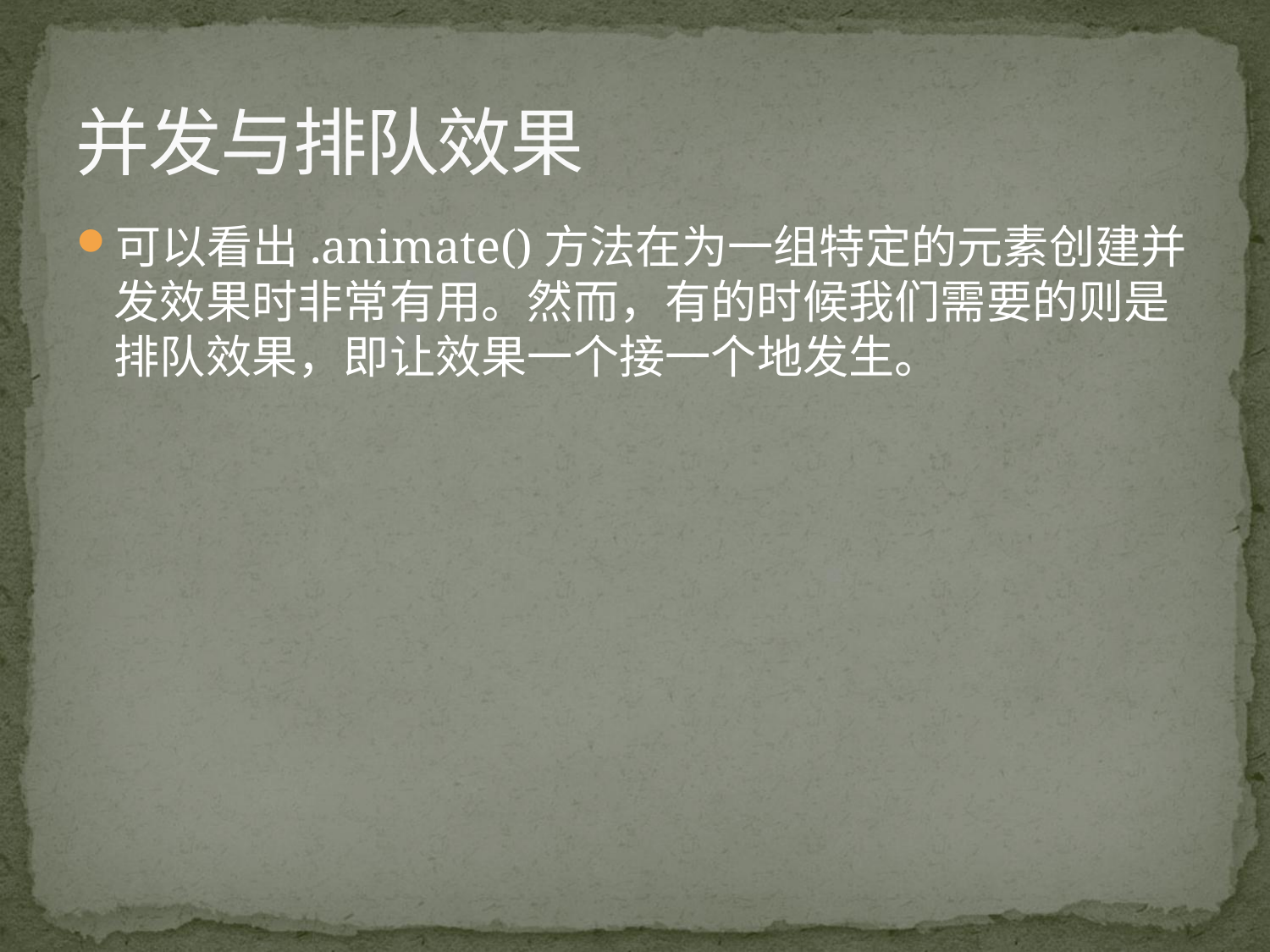

# 并发与排队效果
可以看出.animate()方法在为一组特定的元素创建并发效果时非常有用。然而，有的时候我们需要的则是排队效果，即让效果一个接一个地发生。